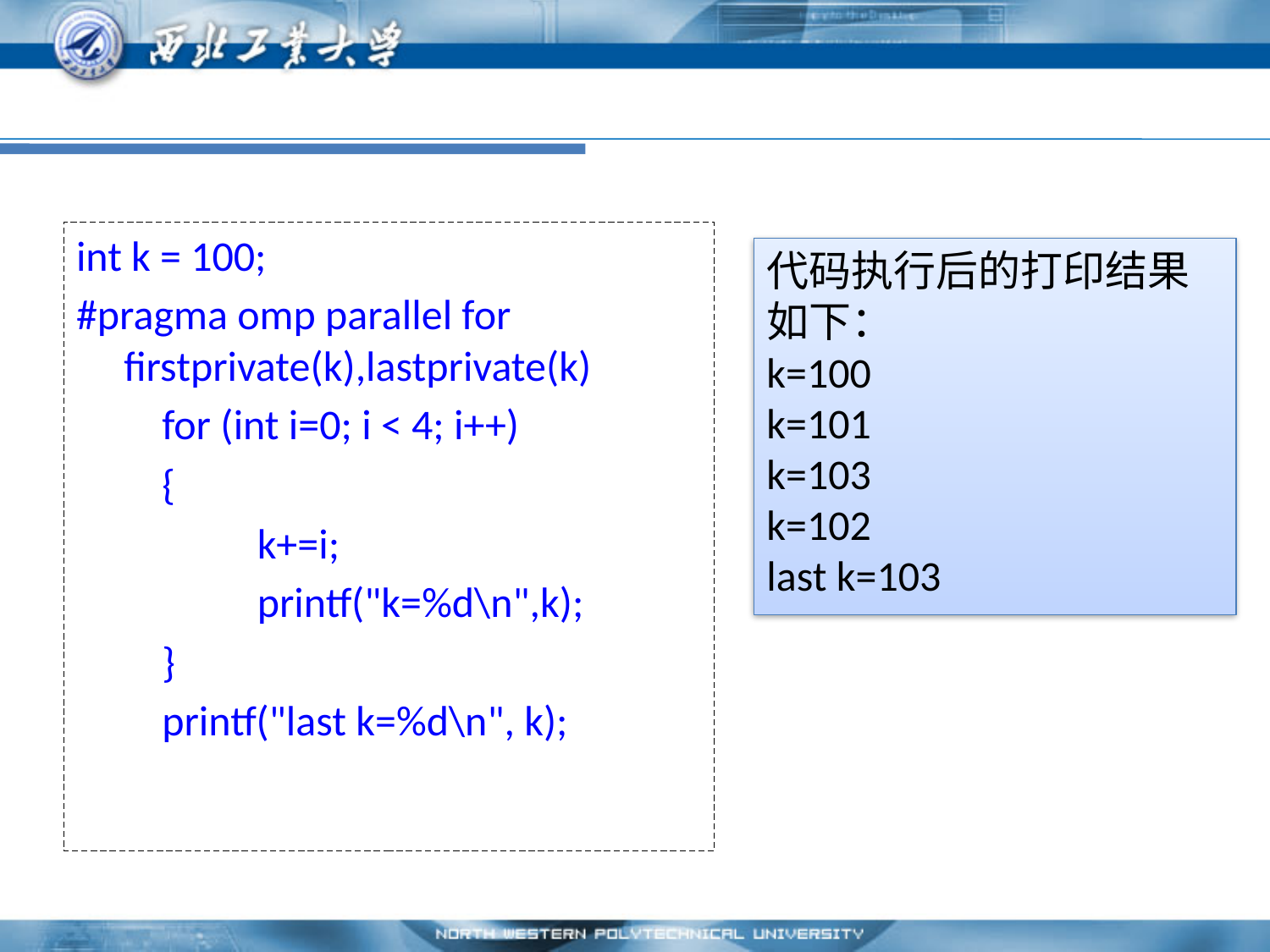

#
int k = 100;
#pragma omp parallel for firstprivate(k),lastprivate(k)
         for (int i=0; i < 4; i++)
         {
                   k+=i;
                   printf("k=%d\n",k);
         }
         printf("last k=%d\n", k);

代码执行后的打印结果如下：
k=100
k=101
k=103
k=102
last k=103